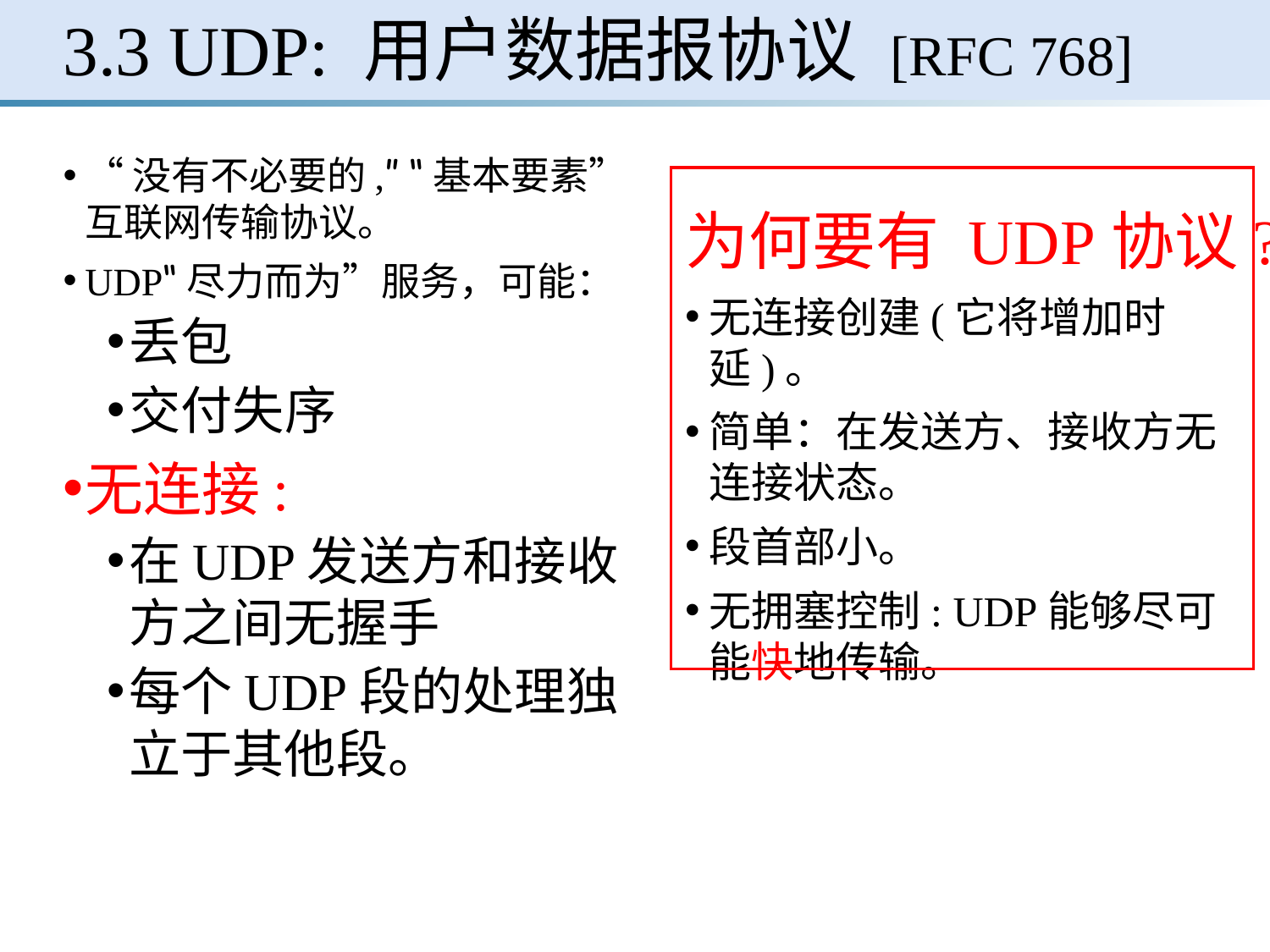

# 3.3 UDP: 用户数据报协议 [RFC 768]
“没有不必要的,” “基本要素” 互联网传输协议。
UDP“尽力而为”服务，可能：
丢包
交付失序
无连接:
在UDP发送方和接收方之间无握手
每个UDP段的处理独立于其他段。

为何要有 UDP协议?
无连接创建(它将增加时延)。
简单：在发送方、接收方无连接状态。
段首部小。
无拥塞控制: UDP能够尽可能快地传输。